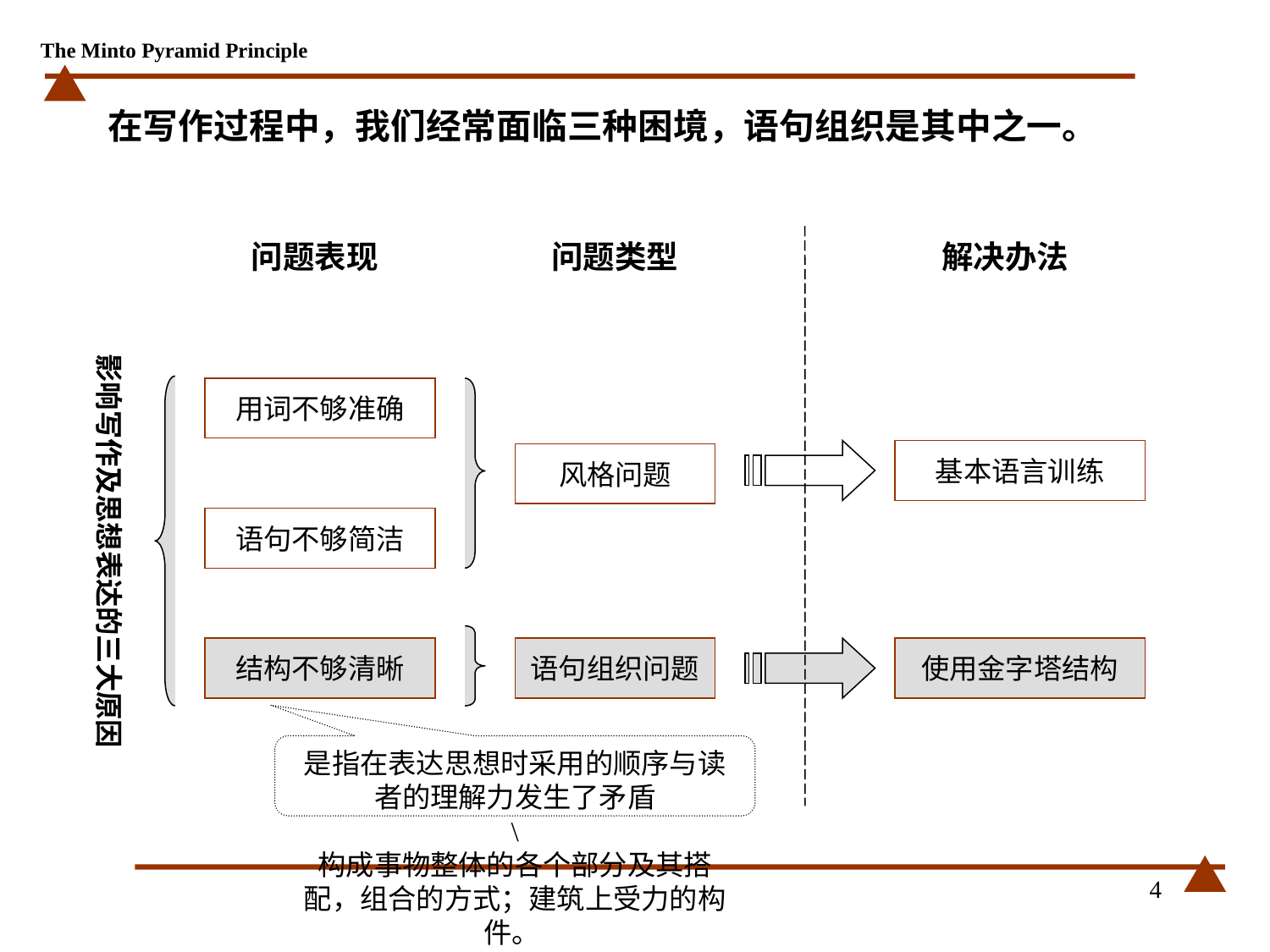

# 在写作过程中，我们经常面临三种困境，语句组织是其中之一。
问题表现
问题类型

解决办法
影响写作及思想表达的三大原因

用词不够准确

基本语言训练
风格问题
语句不够简洁

结构不够清晰
语句组织问题

使用金字塔结构
是指在表达思想时采用的顺序与读者的理解力发生了矛盾
\
构成事物整体的各个部分及其搭配，组合的方式；建筑上受力的构件。
4